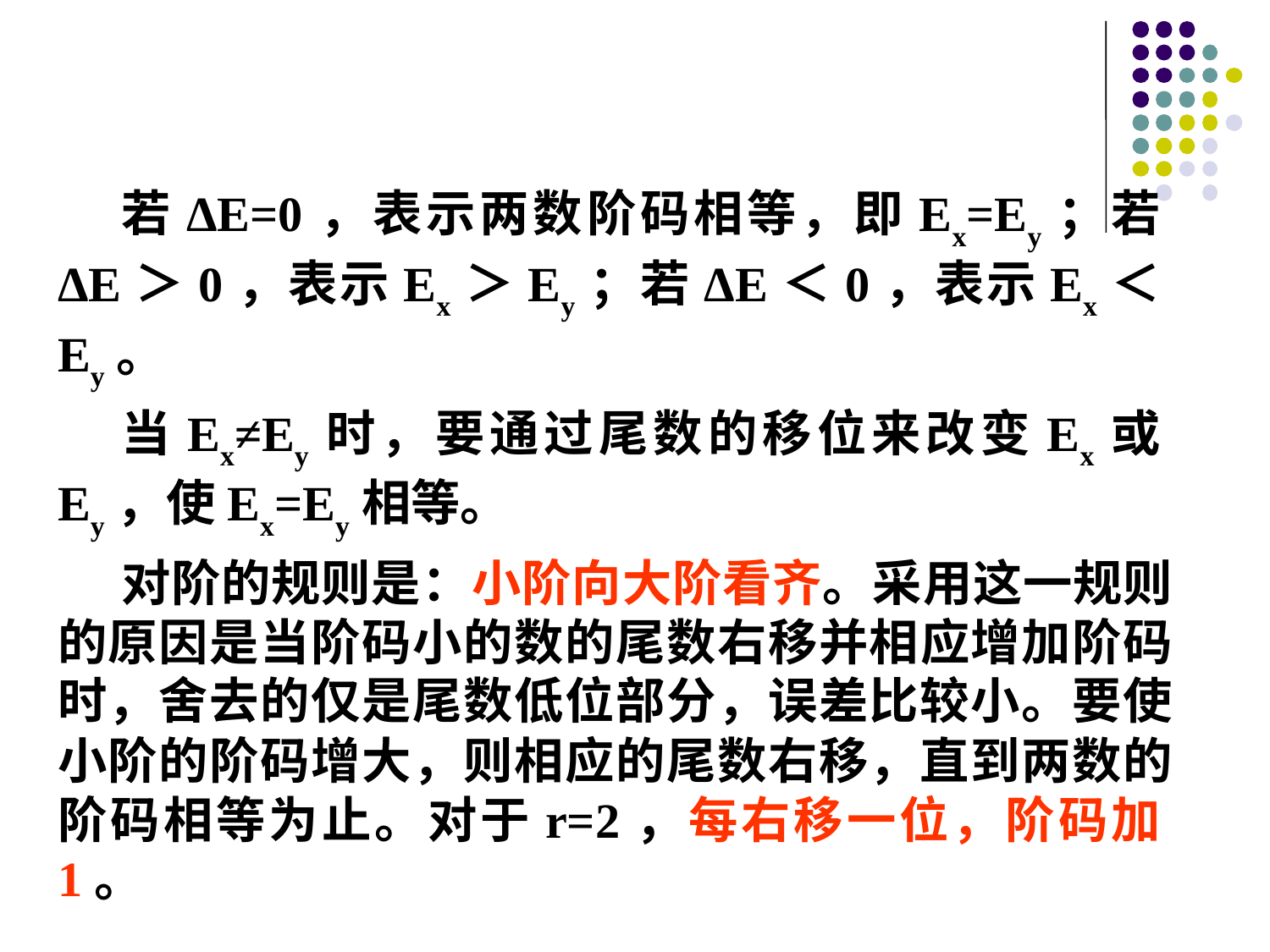

若ΔE=0，表示两数阶码相等，即Ex=Ey；若ΔE＞0，表示Ex＞Ey；若ΔE＜0，表示Ex＜Ey。
当Ex≠Ey时，要通过尾数的移位来改变Ex或Ey，使Ex=Ey相等。
对阶的规则是：小阶向大阶看齐。采用这一规则的原因是当阶码小的数的尾数右移并相应增加阶码时，舍去的仅是尾数低位部分，误差比较小。要使小阶的阶码增大，则相应的尾数右移，直到两数的阶码相等为止。对于r=2，每右移一位，阶码加1。
181